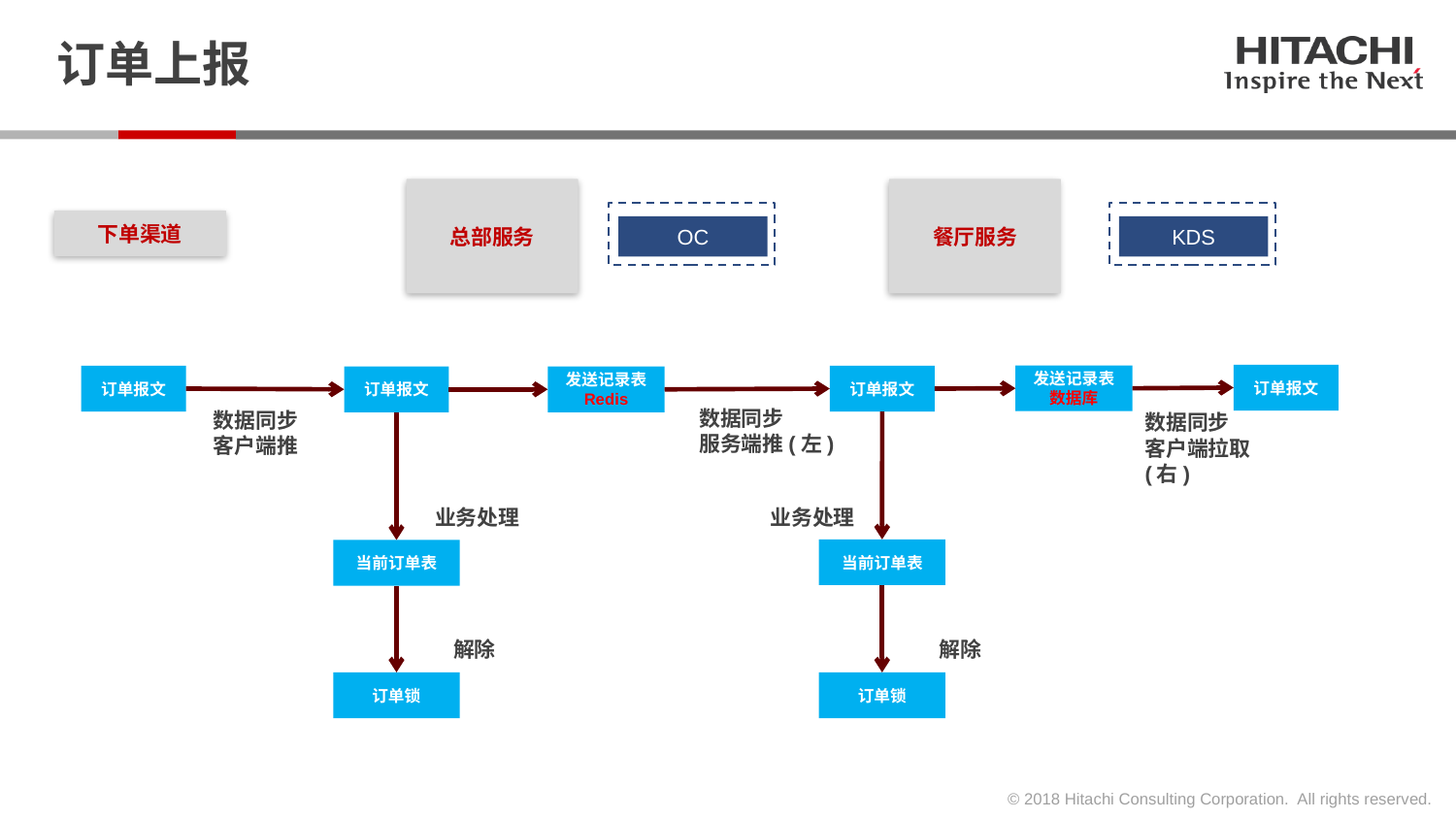

# 订单上报
总部服务
餐厅服务

下单渠道
OC
KDS
订单报文
发送记录表
数据库
订单报文
订单报文
订单报文
发送记录表
Redis
数据同步
服务端推(左)
数据同步
客户端推
数据同步
客户端拉取(右)
业务处理
业务处理
当前订单表
当前订单表
解除
解除
订单锁
订单锁